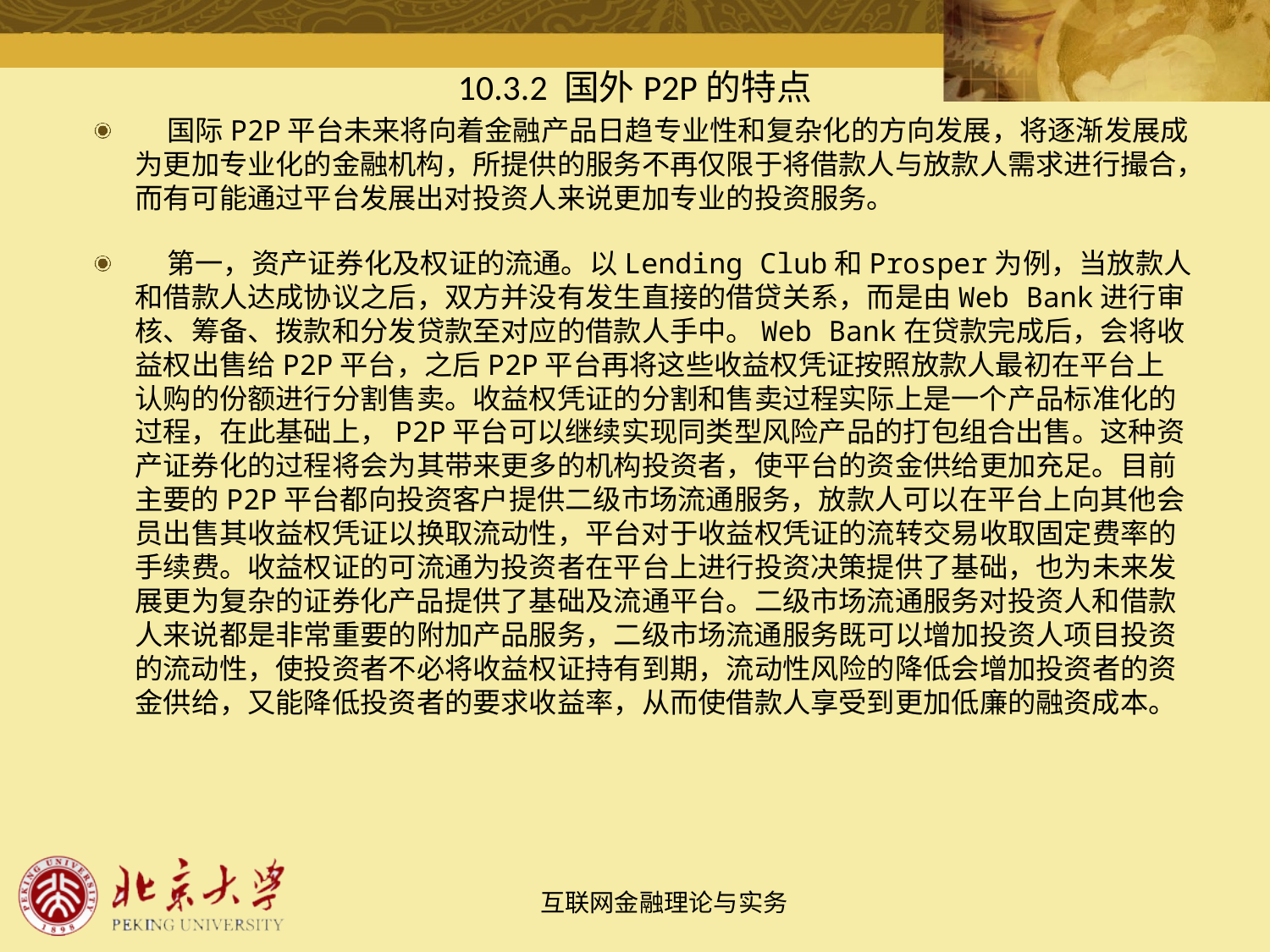

# 10.3.2 国外P2P的特点
    国际P2P平台未来将向着金融产品日趋专业性和复杂化的方向发展，将逐渐发展成为更加专业化的金融机构，所提供的服务不再仅限于将借款人与放款人需求进行撮合，而有可能通过平台发展出对投资人来说更加专业的投资服务。
    第一，资产证券化及权证的流通。以Lending Club和Prosper为例，当放款人和借款人达成协议之后，双方并没有发生直接的借贷关系，而是由Web Bank进行审核、筹备、拨款和分发贷款至对应的借款人手中。Web Bank在贷款完成后，会将收益权出售给P2P平台，之后P2P平台再将这些收益权凭证按照放款人最初在平台上认购的份额进行分割售卖。收益权凭证的分割和售卖过程实际上是一个产品标准化的过程，在此基础上，P2P平台可以继续实现同类型风险产品的打包组合出售。这种资产证券化的过程将会为其带来更多的机构投资者，使平台的资金供给更加充足。目前主要的P2P平台都向投资客户提供二级市场流通服务，放款人可以在平台上向其他会员出售其收益权凭证以换取流动性，平台对于收益权凭证的流转交易收取固定费率的手续费。收益权证的可流通为投资者在平台上进行投资决策提供了基础，也为未来发展更为复杂的证券化产品提供了基础及流通平台。二级市场流通服务对投资人和借款人来说都是非常重要的附加产品服务，二级市场流通服务既可以增加投资人项目投资的流动性，使投资者不必将收益权证持有到期，流动性风险的降低会增加投资者的资金供给，又能降低投资者的要求收益率，从而使借款人享受到更加低廉的融资成本。